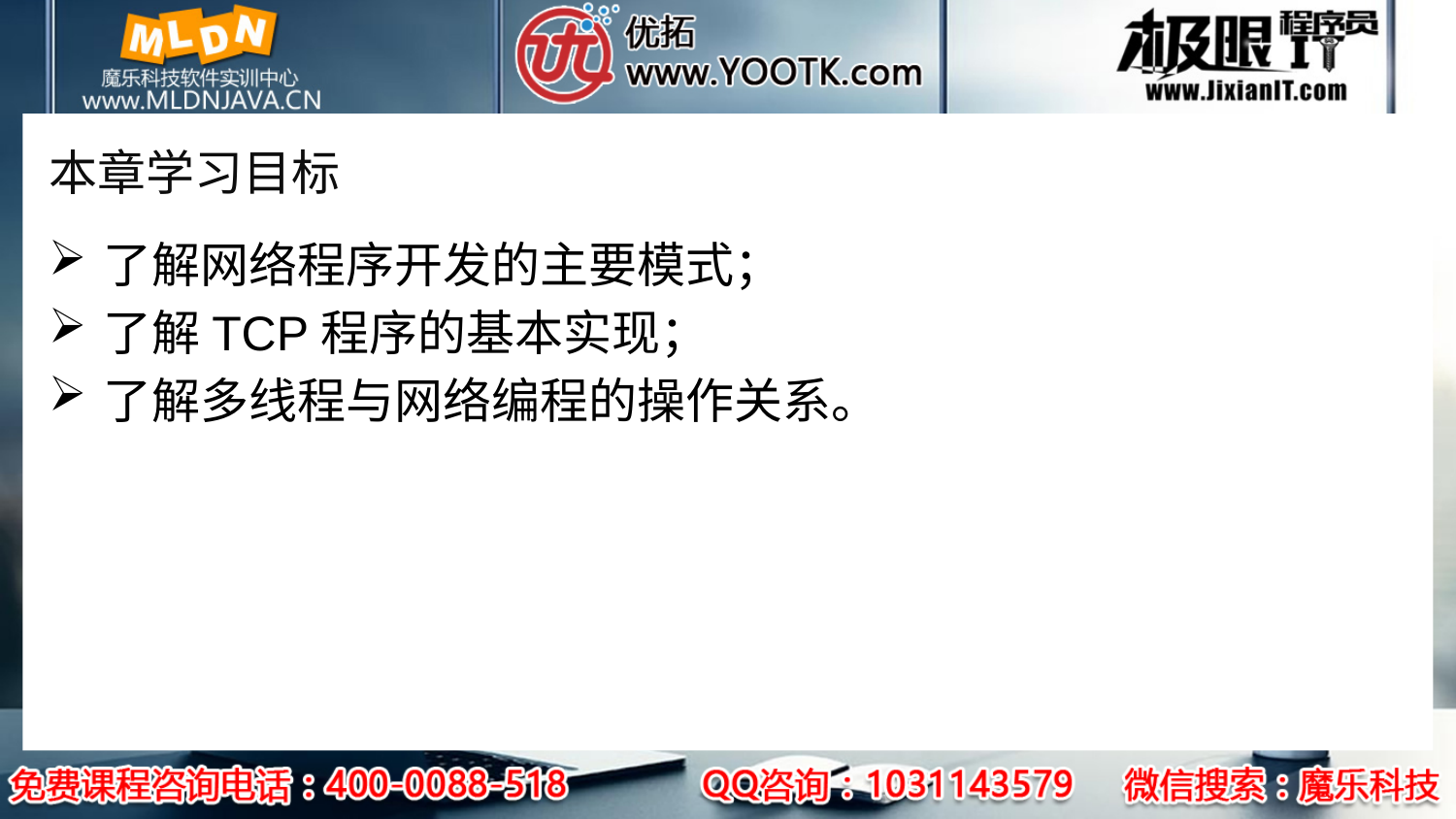

# 本章学习目标
了解网络程序开发的主要模式；
了解TCP程序的基本实现；
了解多线程与网络编程的操作关系。